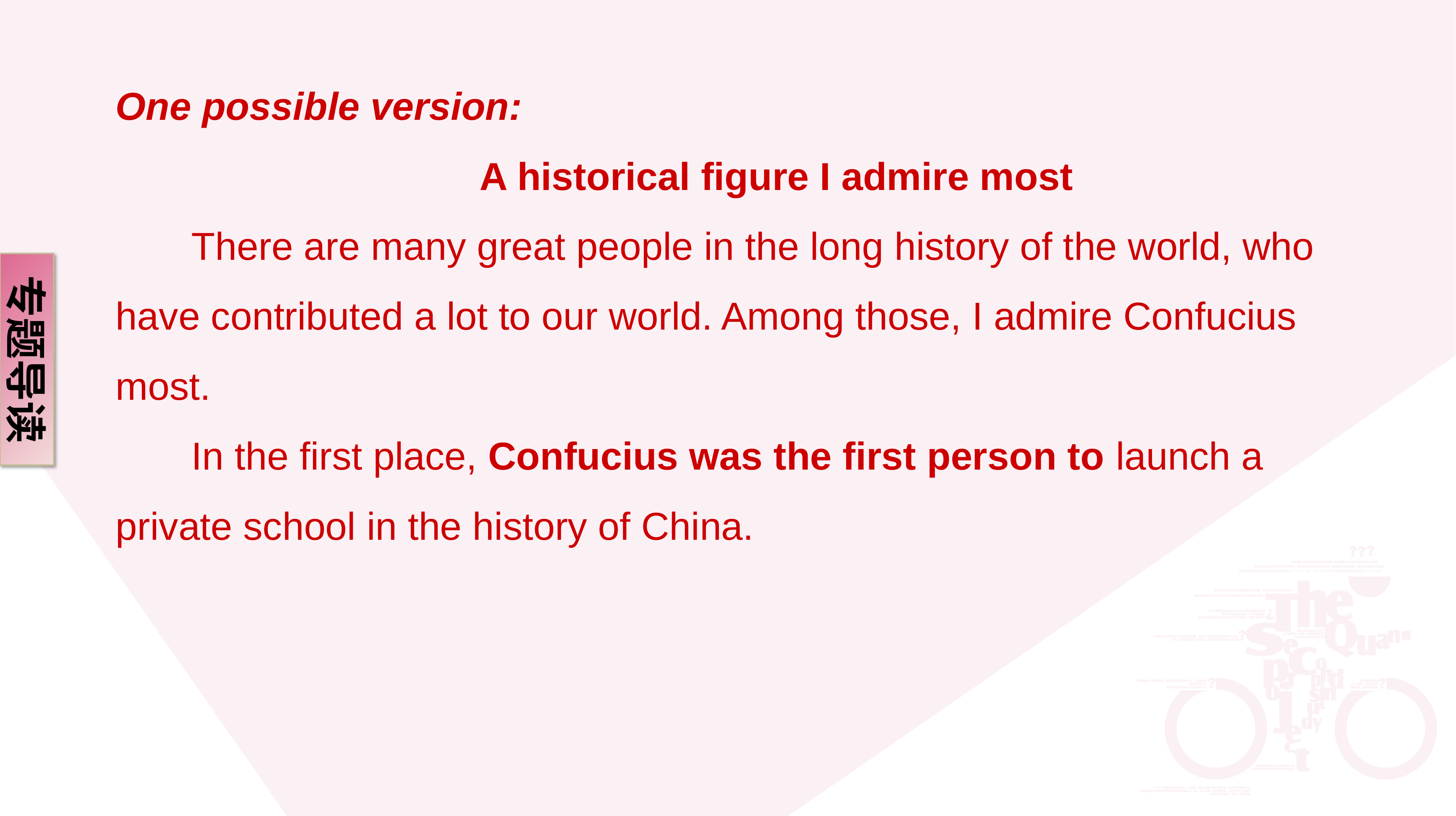

One possible version:
       A historical figure I admire most
       There are many great people in the long history of the world, who have contributed a lot to our world. Among those, I admire Confucius most.
       In the first place, Confucius was the first person to launch a private school in the history of China.
专题导读